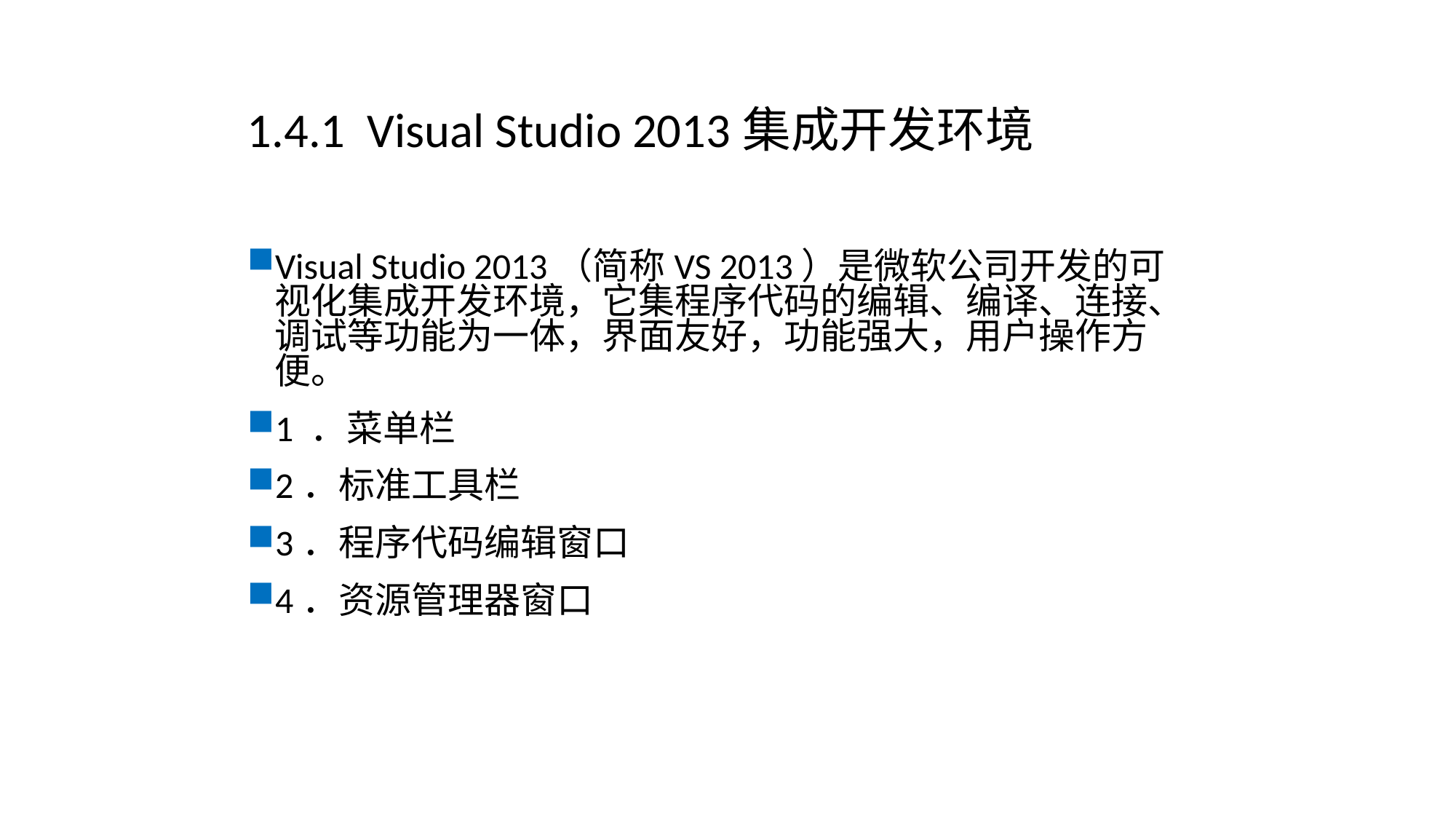

# 1.4.1  Visual Studio 2013集成开发环境
Visual Studio 2013（简称VS 2013）是微软公司开发的可视化集成开发环境，它集程序代码的编辑、编译、连接、调试等功能为一体，界面友好，功能强大，用户操作方便。
1 ．菜单栏
2．标准工具栏
3．程序代码编辑窗口
4．资源管理器窗口